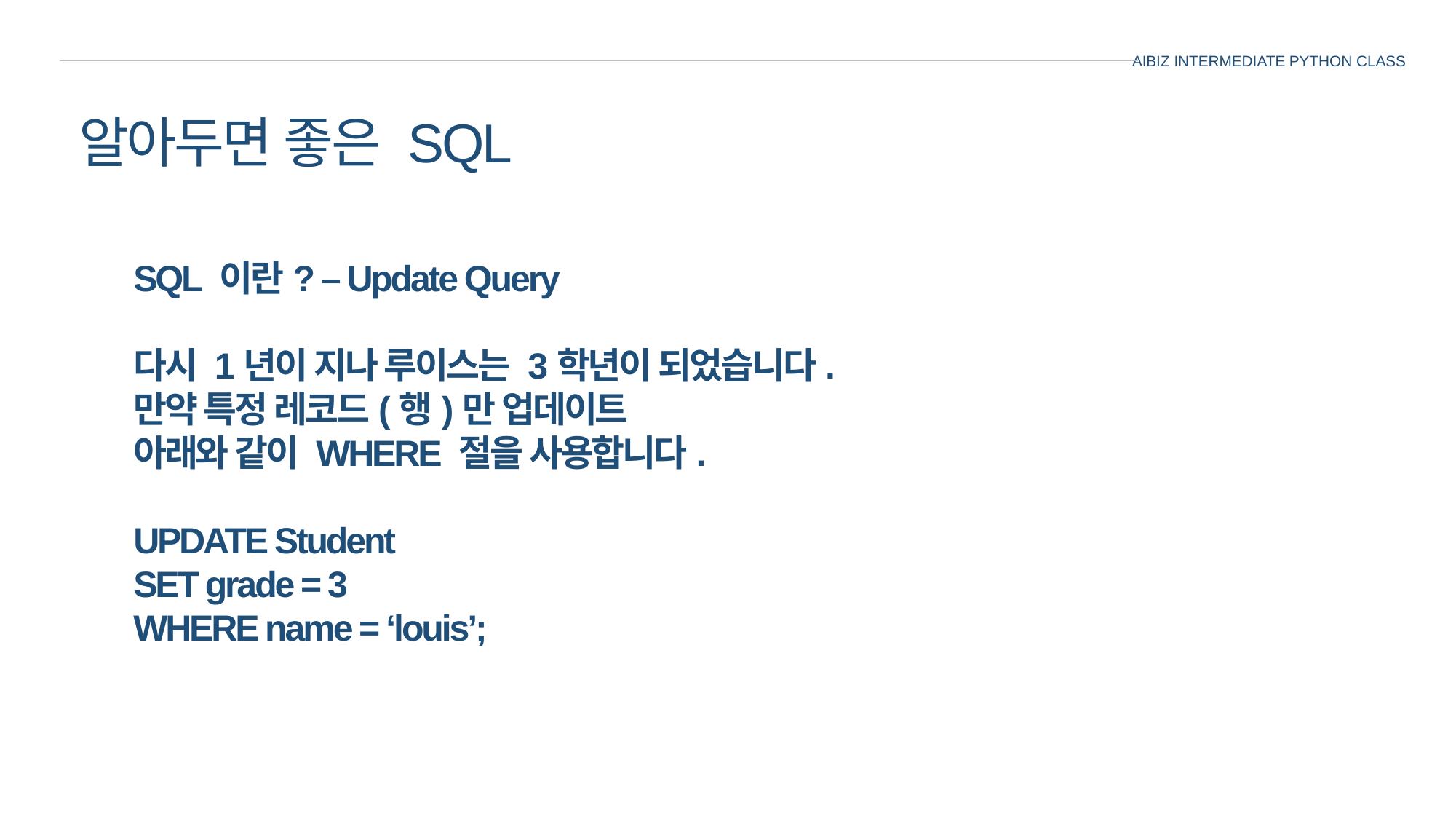

AIBIZ INTERMEDIATE PYTHON CLASS
알아두면 좋은 SQL
SQL 이란? – Update Query

다시 1년이 지나 루이스는 3학년이 되었습니다.
만약 특정 레코드(행)만 업데이트
아래와 같이 WHERE 절을 사용합니다.

UPDATE Student
SET grade = 3
WHERE name = ‘louis’;